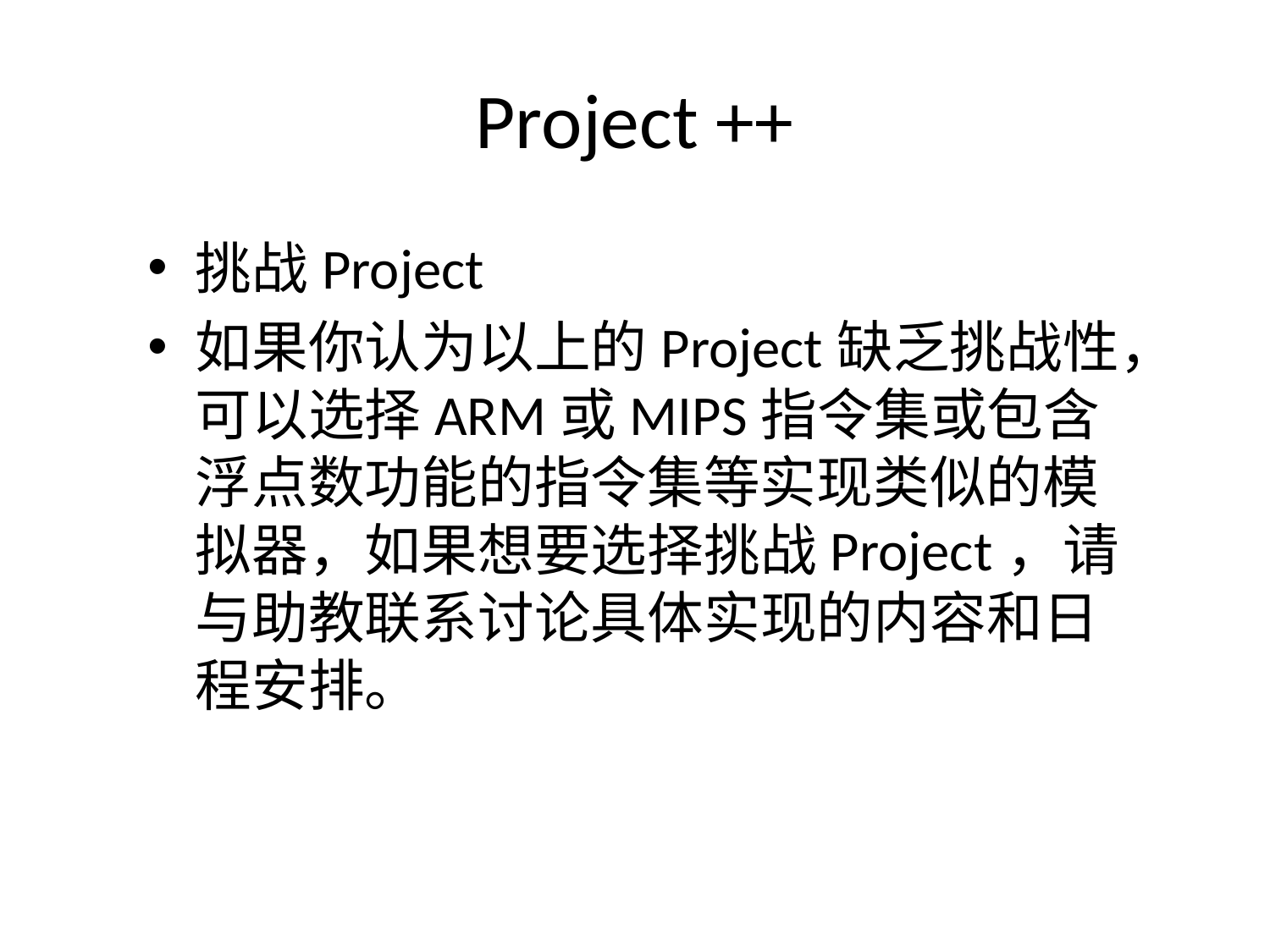

# Project ++
挑战Project
如果你认为以上的Project缺乏挑战性，可以选择ARM或MIPS指令集或包含浮点数功能的指令集等实现类似的模拟器，如果想要选择挑战Project，请与助教联系讨论具体实现的内容和日程安排。